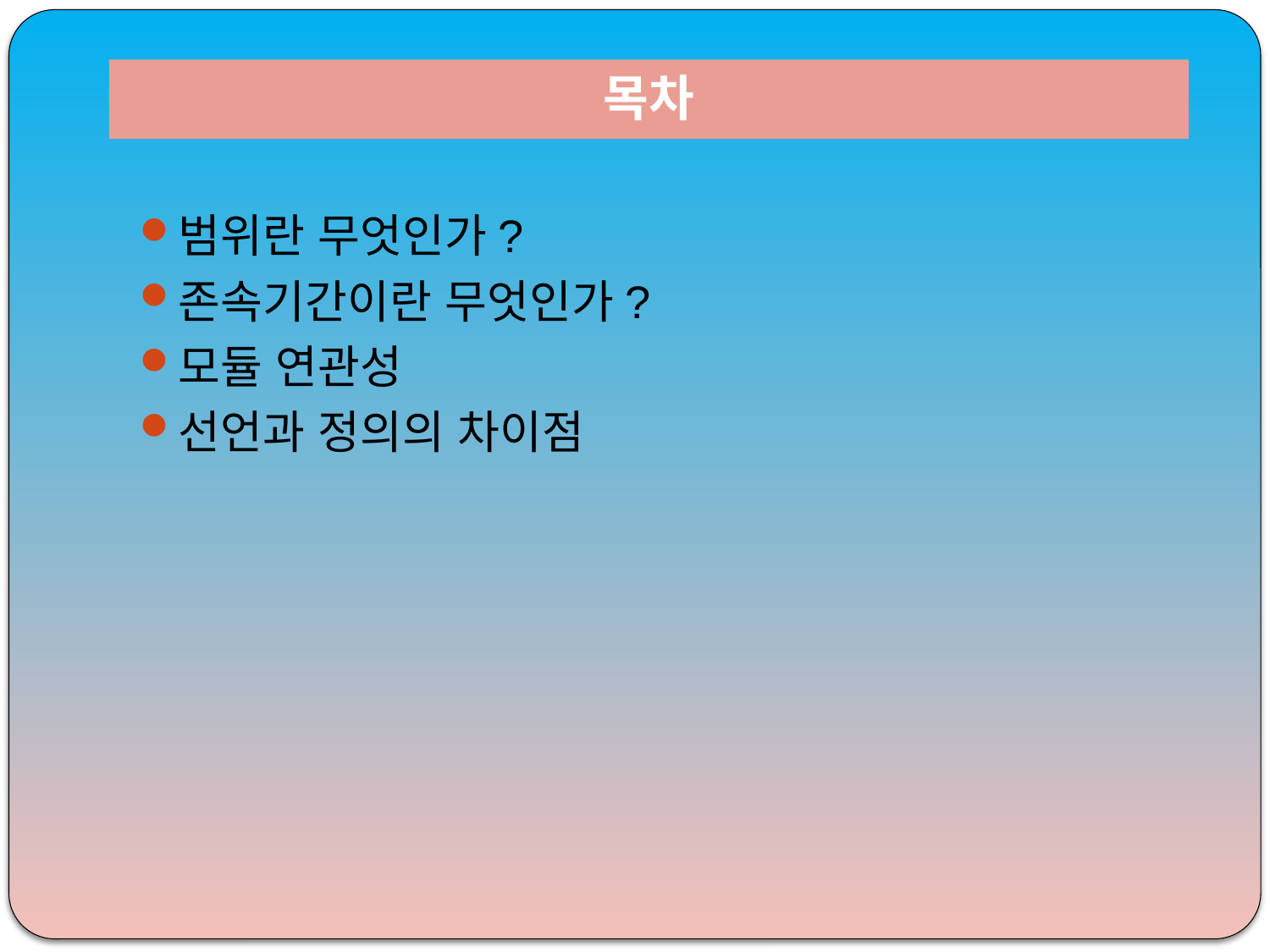

# 목차
범위란 무엇인가?
존속기간이란 무엇인가?
모듈 연관성
선언과 정의의 차이점